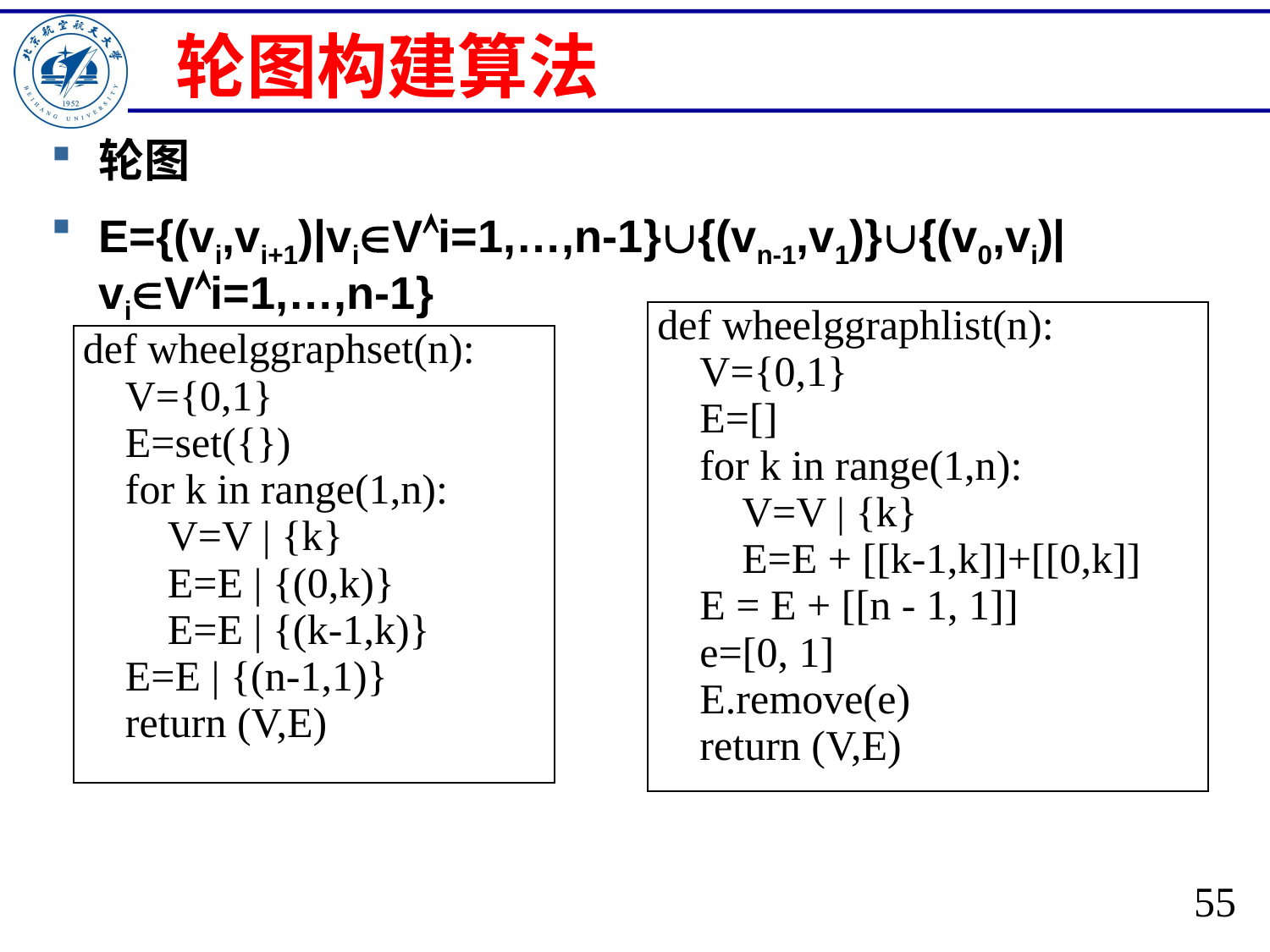

# 轮图构建算法
轮图
E={(vi,vi+1)|vi∈V∧i=1,…,n-1}∪{(vn-1,v1)}∪{(v0,vi)| vi∈V∧i=1,…,n-1}
| def wheelggraphlist(n): V={0,1} E=[] for k in range(1,n): V=V | {k} E=E + [[k-1,k]]+[[0,k]] E = E + [[n - 1, 1]] e=[0, 1] E.remove(e) return (V,E) |
| --- |
| def wheelggraphset(n): V={0,1} E=set({}) for k in range(1,n): V=V | {k} E=E | {(0,k)} E=E | {(k-1,k)} E=E | {(n-1,1)} return (V,E) |
| --- |